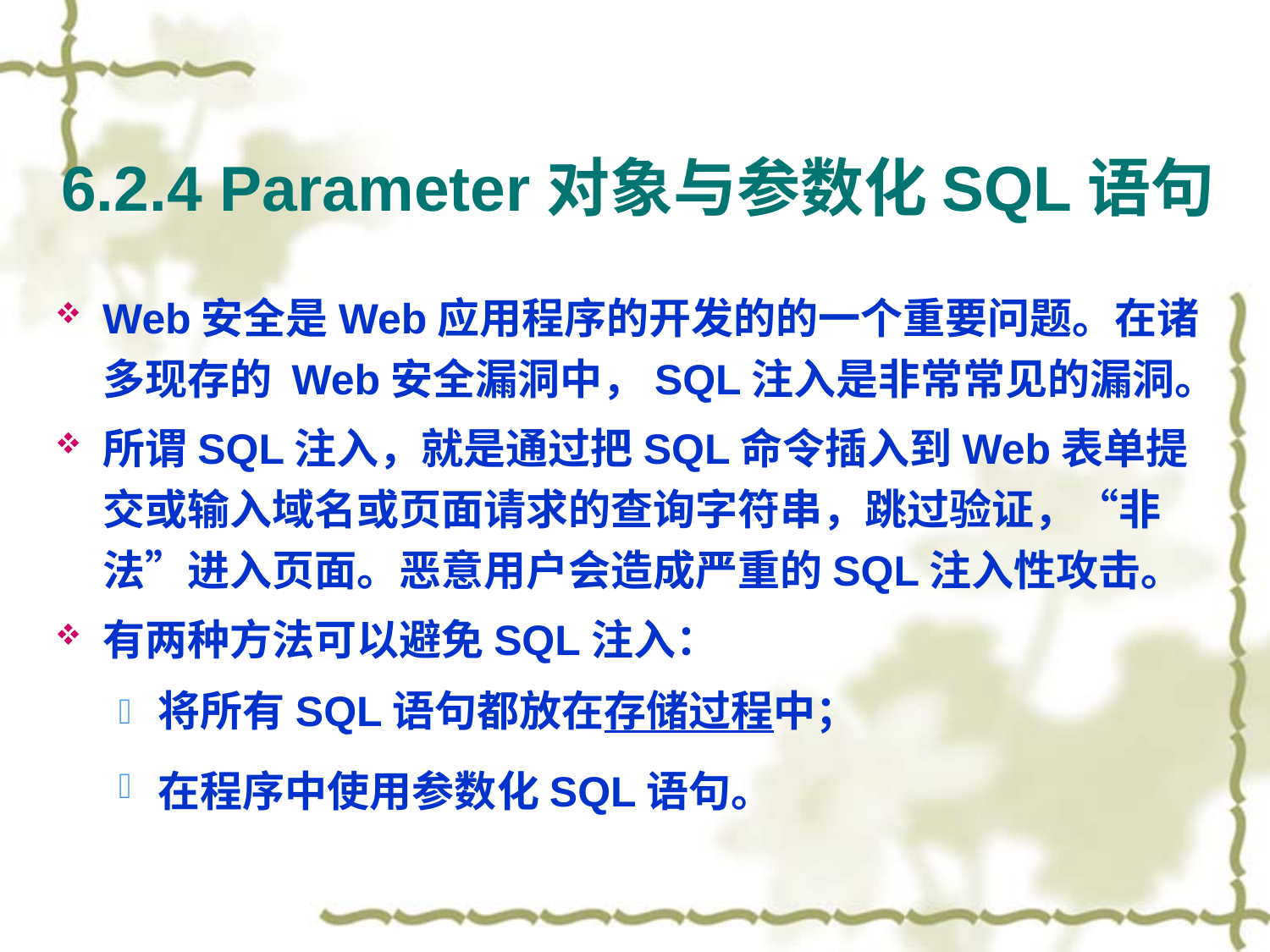

# 6.2.4 Parameter对象与参数化SQL语句
Web安全是Web应用程序的开发的的一个重要问题。在诸多现存的 Web安全漏洞中，SQL注入是非常常见的漏洞。
所谓SQL注入，就是通过把SQL命令插入到Web表单提交或输入域名或页面请求的查询字符串，跳过验证，“非法”进入页面。恶意用户会造成严重的SQL注入性攻击。
有两种方法可以避免SQL注入：
将所有SQL语句都放在存储过程中；
在程序中使用参数化SQL语句。